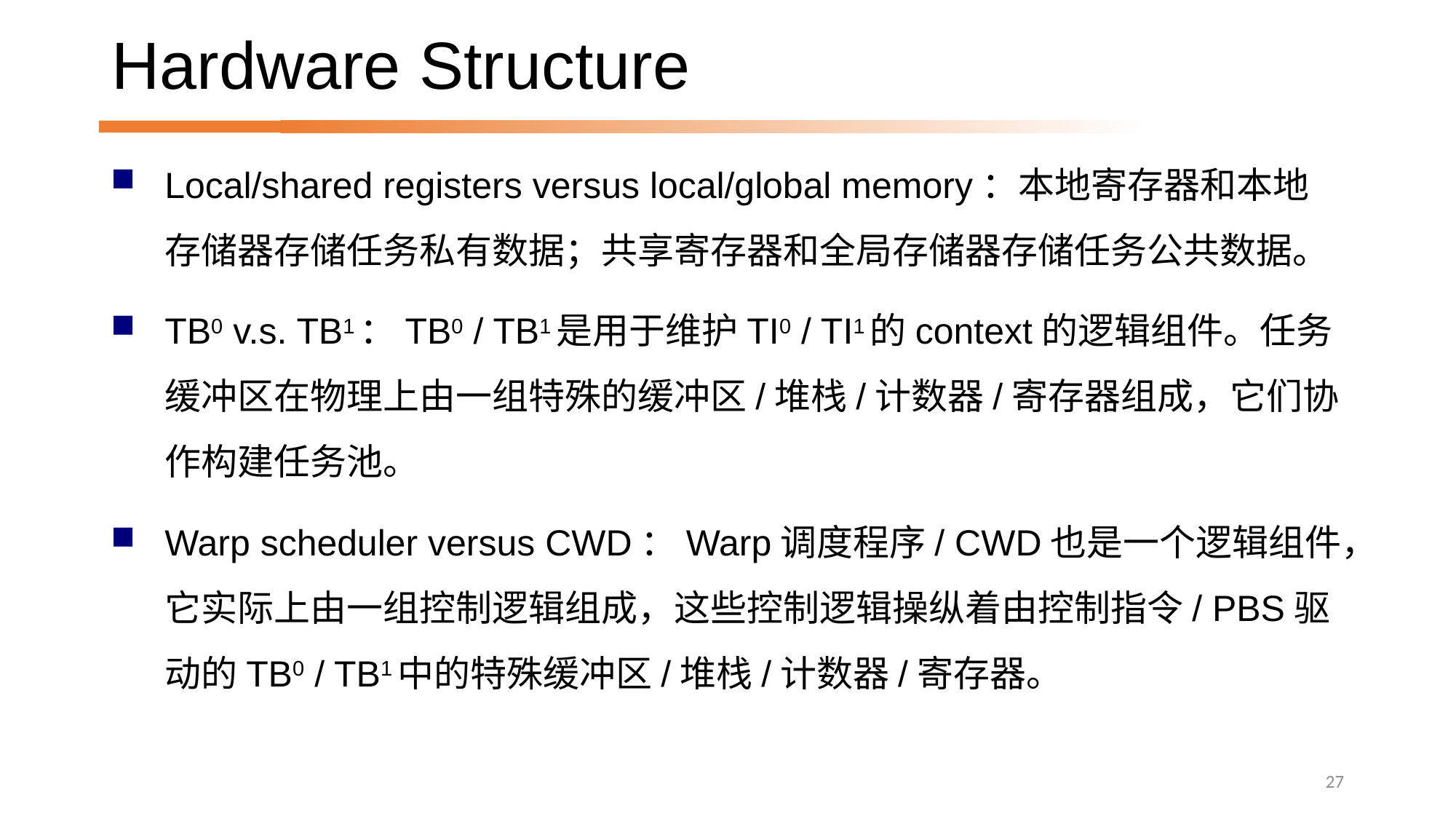

# Hardware Structure
Local/shared registers versus local/global memory：本地寄存器和本地存储器存储任务私有数据；共享寄存器和全局存储器存储任务公共数据。
TB0 v.s. TB1：TB0 / TB1是用于维护TI0 / TI1的context的逻辑组件。任务缓冲区在物理上由一组特殊的缓冲区/堆栈/计数器/寄存器组成，它们协作构建任务池。
Warp scheduler versus CWD：Warp调度程序/ CWD也是一个逻辑组件，它实际上由一组控制逻辑组成，这些控制逻辑操纵着由控制指令/ PBS驱动的TB0 / TB1中的特殊缓冲区/堆栈/计数器/寄存器。
27